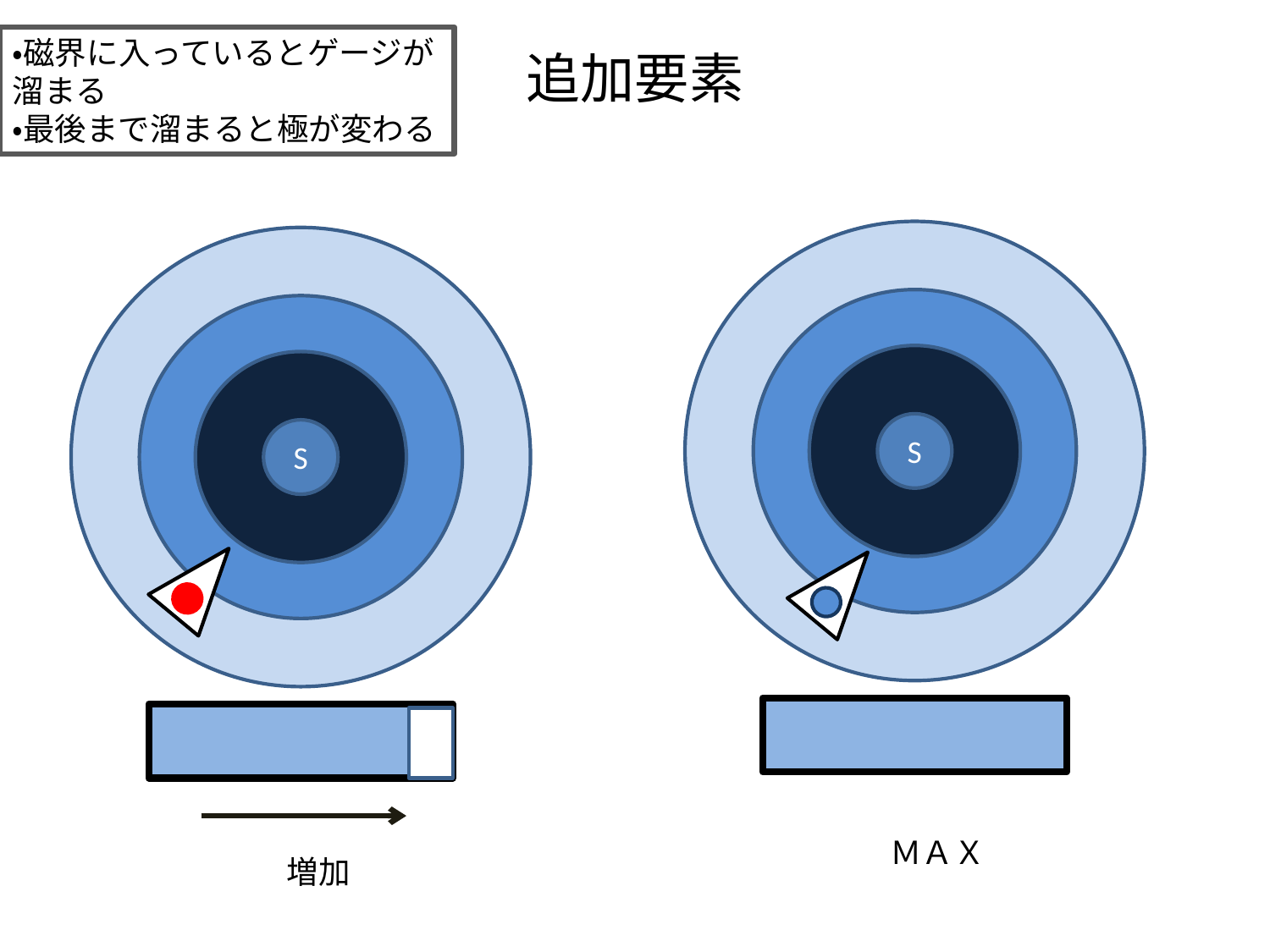

・磁界に入っているとゲージが溜まる
・最後まで溜まると極が変わる
# 追加要素

S

S

ＭＡＸ
増加